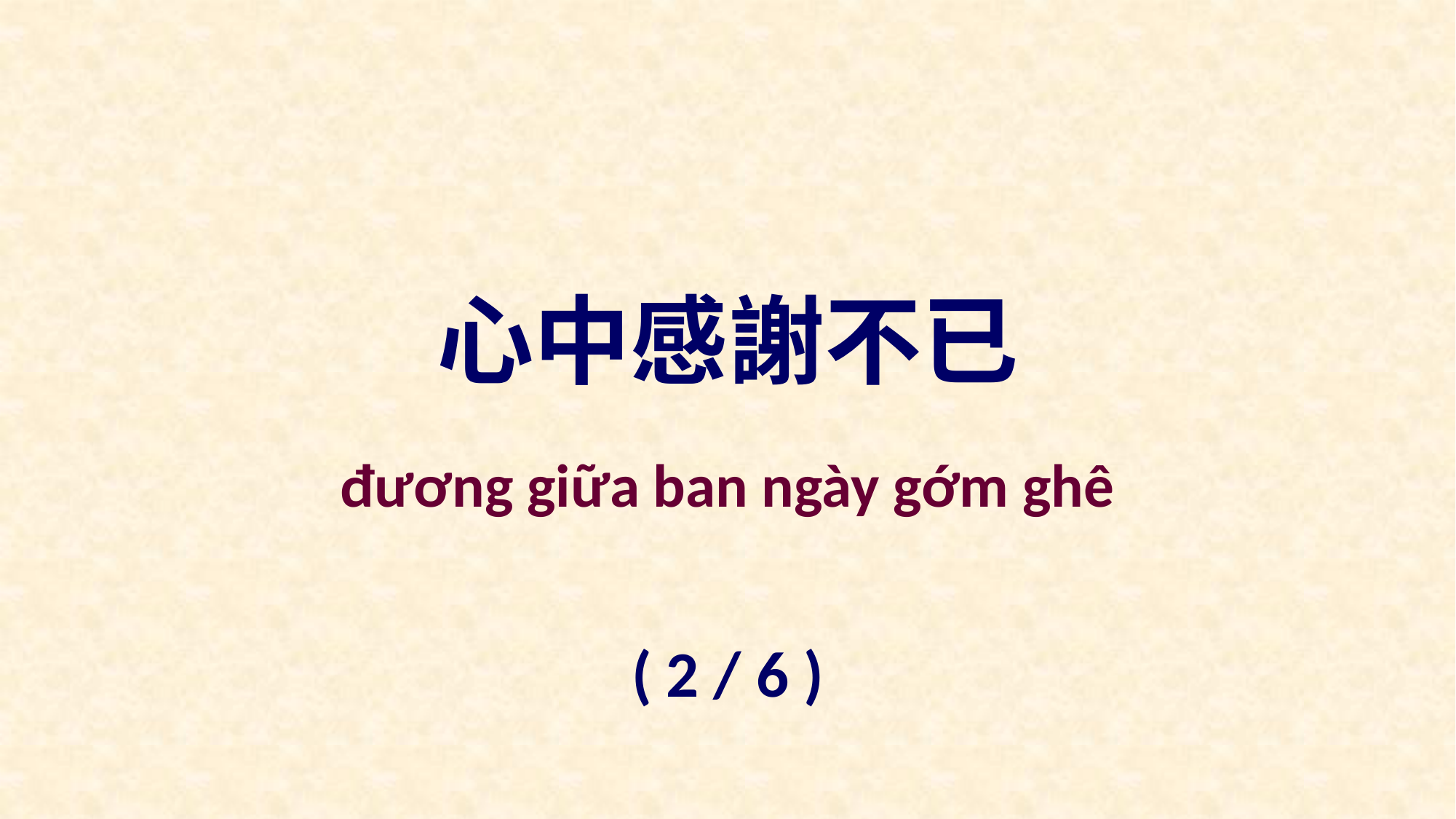

心中感謝不已
đương giữa ban ngày gớm ghê
( 2 / 6 )